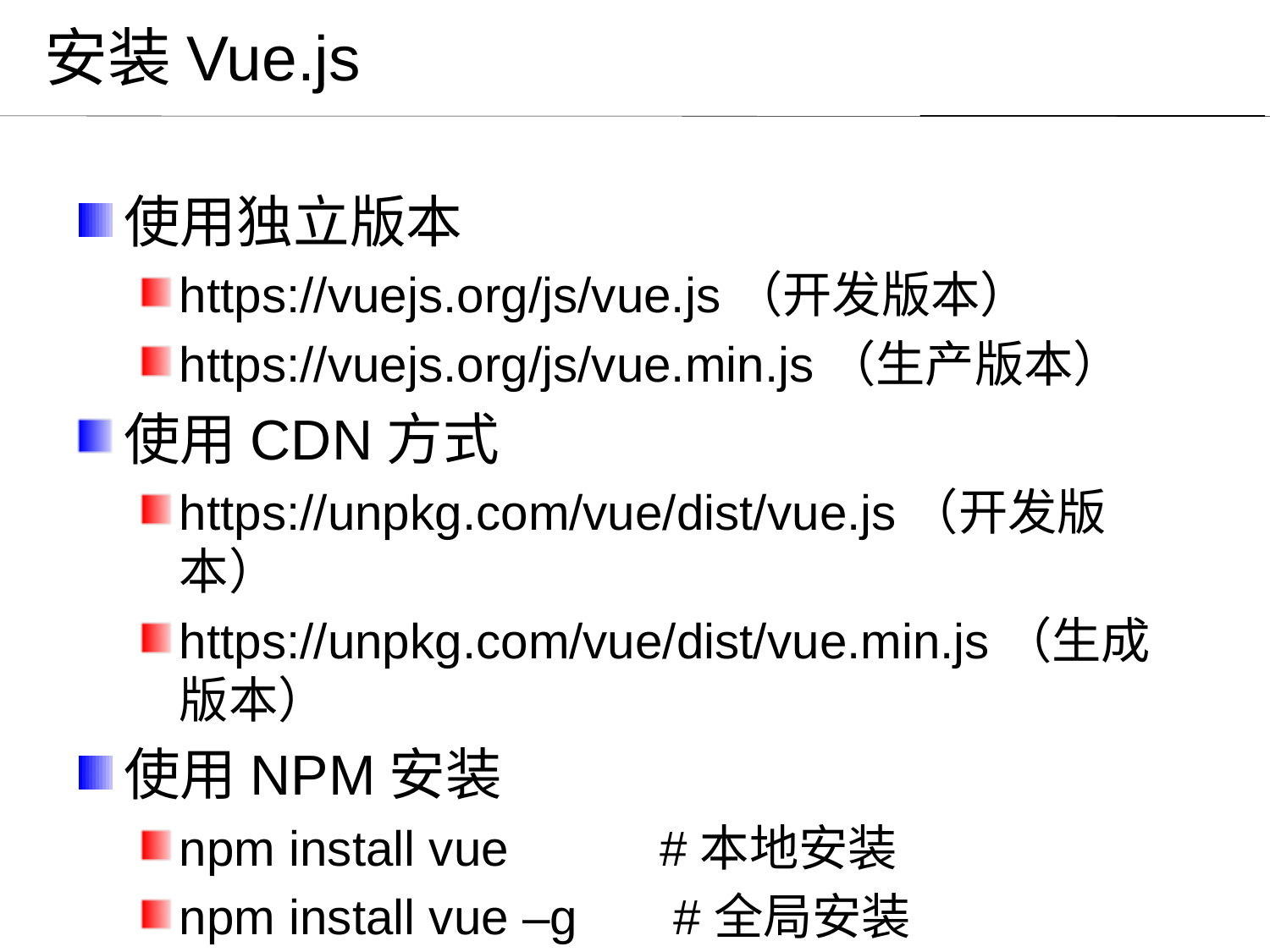

# 安装Vue.js
使用独立版本
https://vuejs.org/js/vue.js（开发版本）
https://vuejs.org/js/vue.min.js（生产版本）
使用CDN方式
https://unpkg.com/vue/dist/vue.js（开发版本）
https://unpkg.com/vue/dist/vue.min.js（生成版本）
使用NPM安装
npm install vue           #本地安装
npm install vue –g       #全局安装